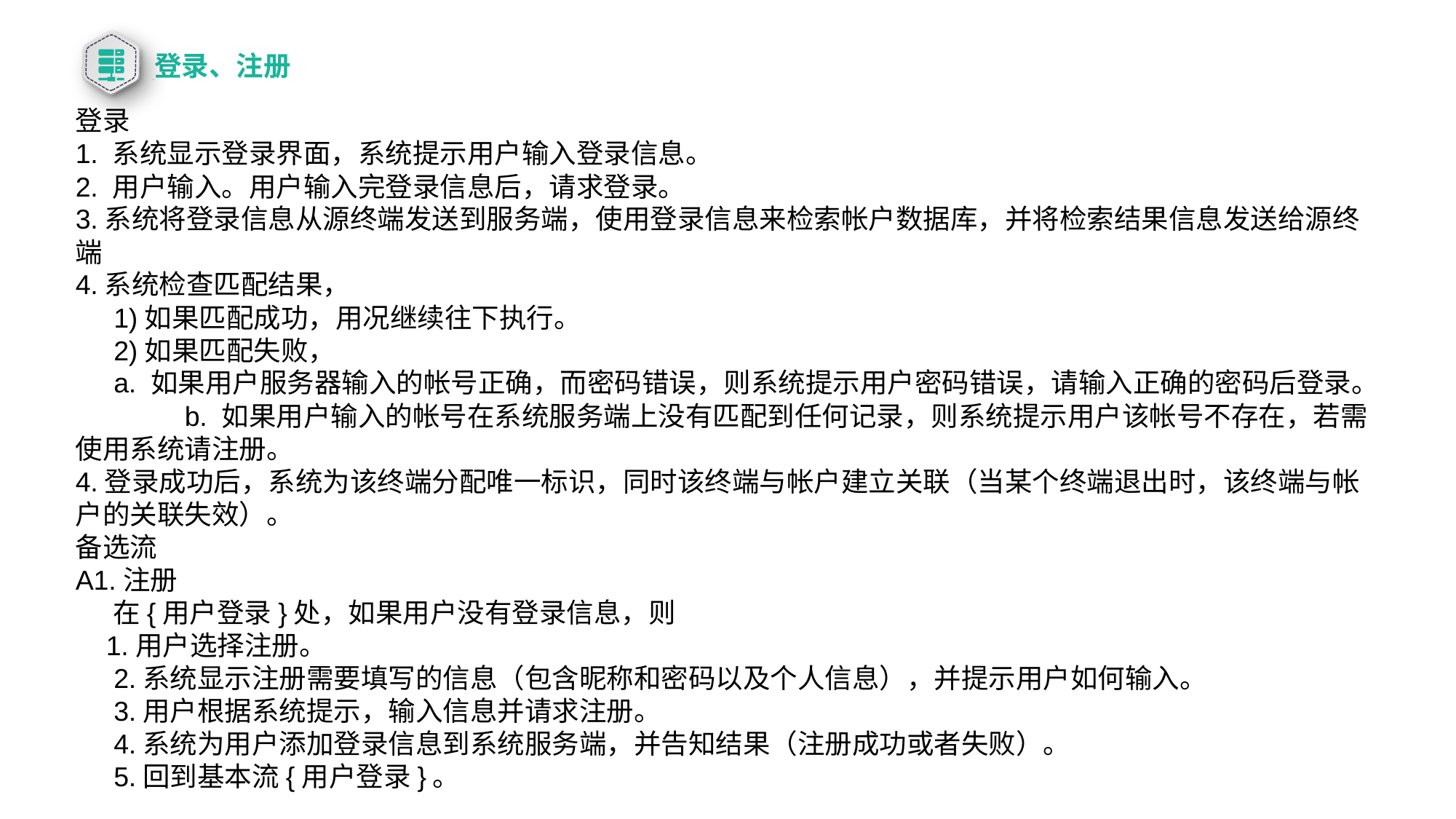

登录、注册
登录
1. 系统显示登录界面，系统提示用户输入登录信息。
2. 用户输入。用户输入完登录信息后，请求登录。
3.系统将登录信息从源终端发送到服务端，使用登录信息来检索帐户数据库，并将检索结果信息发送给源终端
4.系统检查匹配结果，
     1)如果匹配成功，用况继续往下执行。
     2)如果匹配失败，
     a. 如果用户服务器输入的帐号正确，而密码错误，则系统提示用户密码错误，请输入正确的密码后登录。
	b. 如果用户输入的帐号在系统服务端上没有匹配到任何记录，则系统提示用户该帐号不存在，若需使用系统请注册。
4.登录成功后，系统为该终端分配唯一标识，同时该终端与帐户建立关联（当某个终端退出时，该终端与帐户的关联失效）。
备选流
A1.注册
     在{用户登录}处，如果用户没有登录信息，则
    1.用户选择注册。
     2.系统显示注册需要填写的信息（包含昵称和密码以及个人信息），并提示用户如何输入。
     3.用户根据系统提示，输入信息并请求注册。
     4.系统为用户添加登录信息到系统服务端，并告知结果（注册成功或者失败）。
     5.回到基本流{用户登录}。